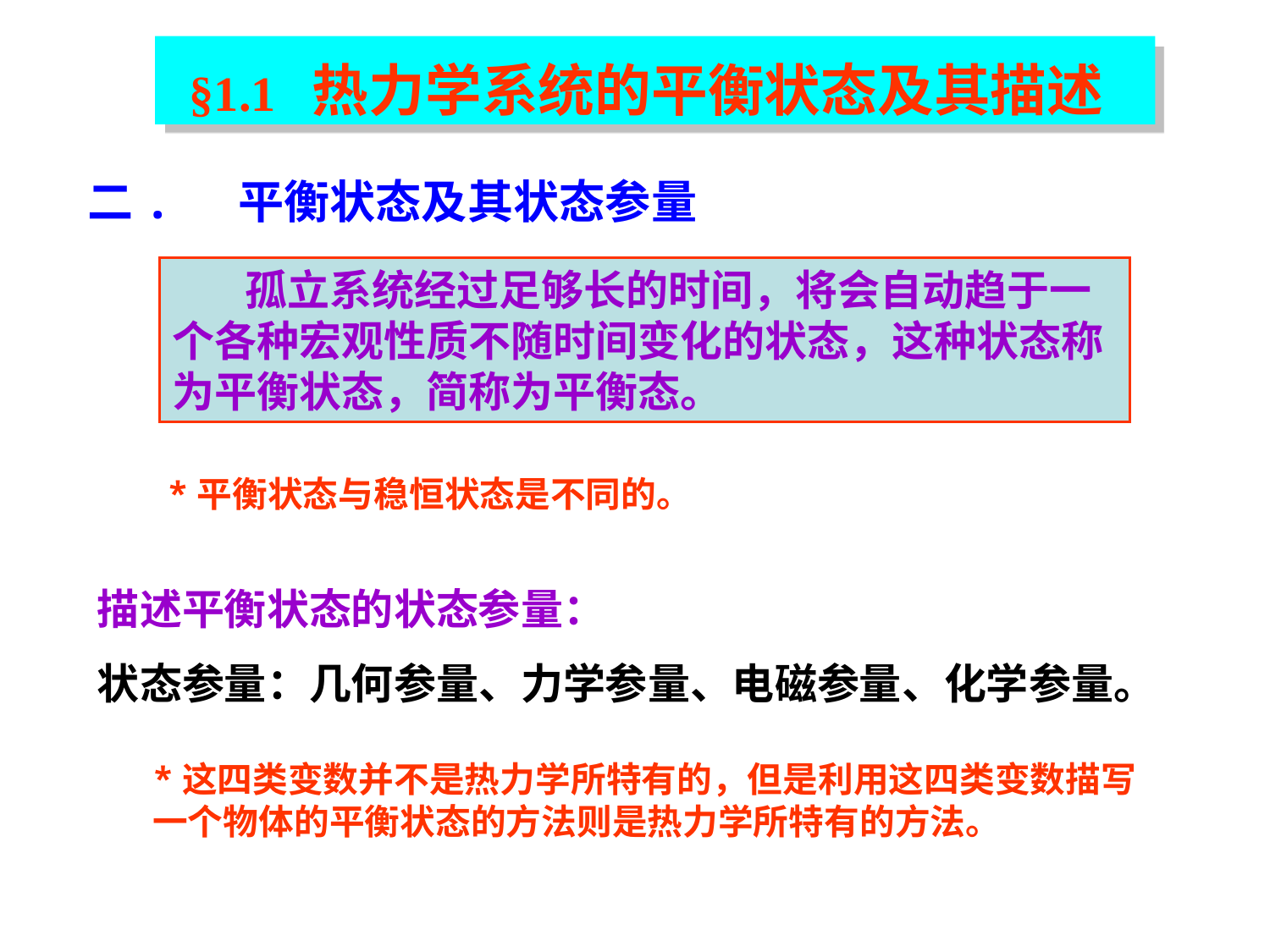

§1.1  热力学系统的平衡状态及其描述
二.  平衡状态及其状态参量
        孤立系统经过足够长的时间，将会自动趋于一个各种宏观性质不随时间变化的状态，这种状态称为平衡状态，简称为平衡态。
*平衡状态与稳恒状态是不同的。
描述平衡状态的状态参量：
状态参量：几何参量、力学参量、电磁参量、化学参量。
*这四类变数并不是热力学所特有的，但是利用这四类变数描写一个物体的平衡状态的方法则是热力学所特有的方法。